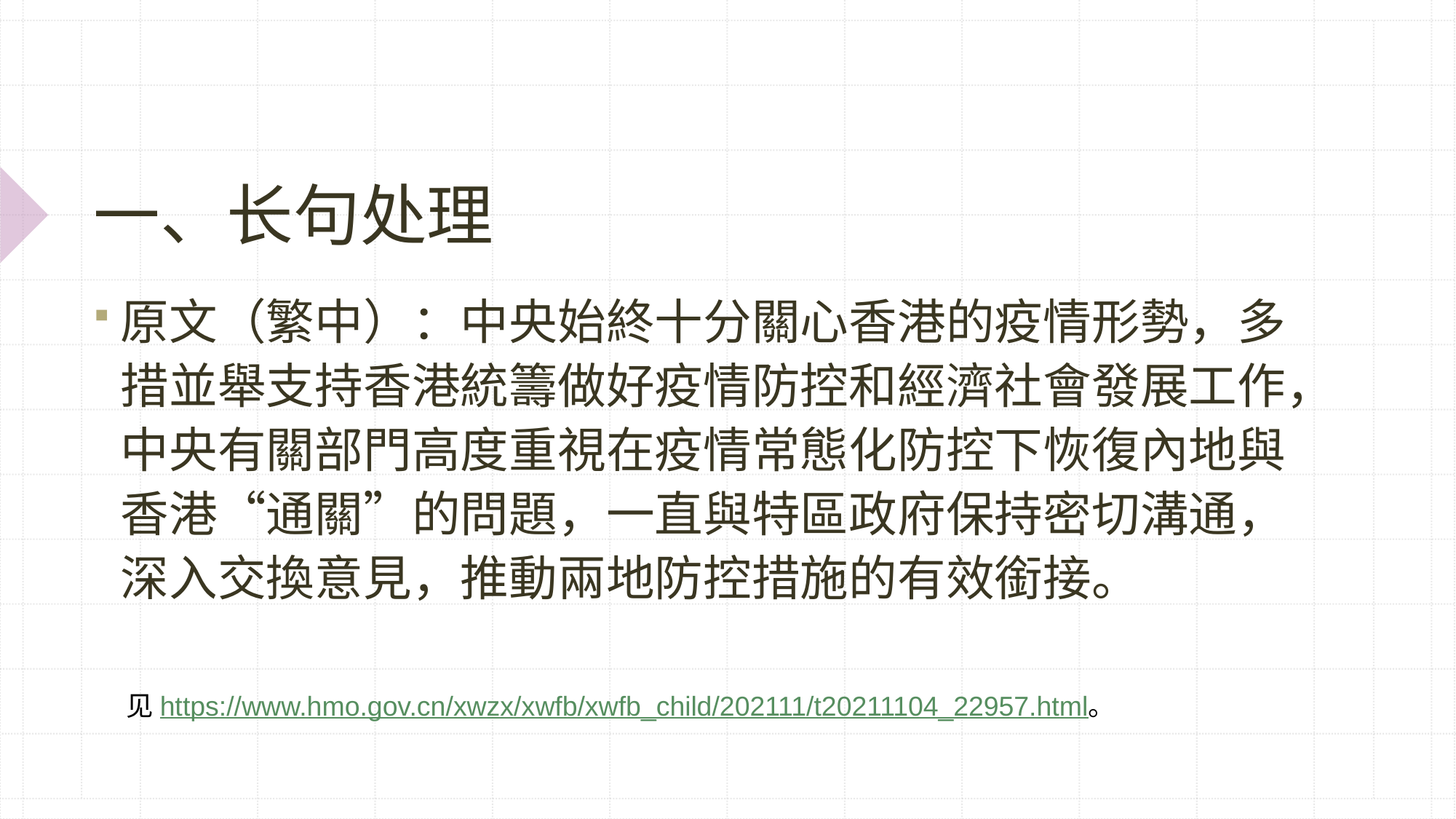

# 一、长句处理
原文（繁中）：中央始終十分關心香港的疫情形勢，多措並舉支持香港統籌做好疫情防控和經濟社會發展工作，中央有關部門高度重視在疫情常態化防控下恢復內地與香港“通關”的問題，一直與特區政府保持密切溝通，深入交換意見，推動兩地防控措施的有效銜接。
见https://www.hmo.gov.cn/xwzx/xwfb/xwfb_child/202111/t20211104_22957.html。